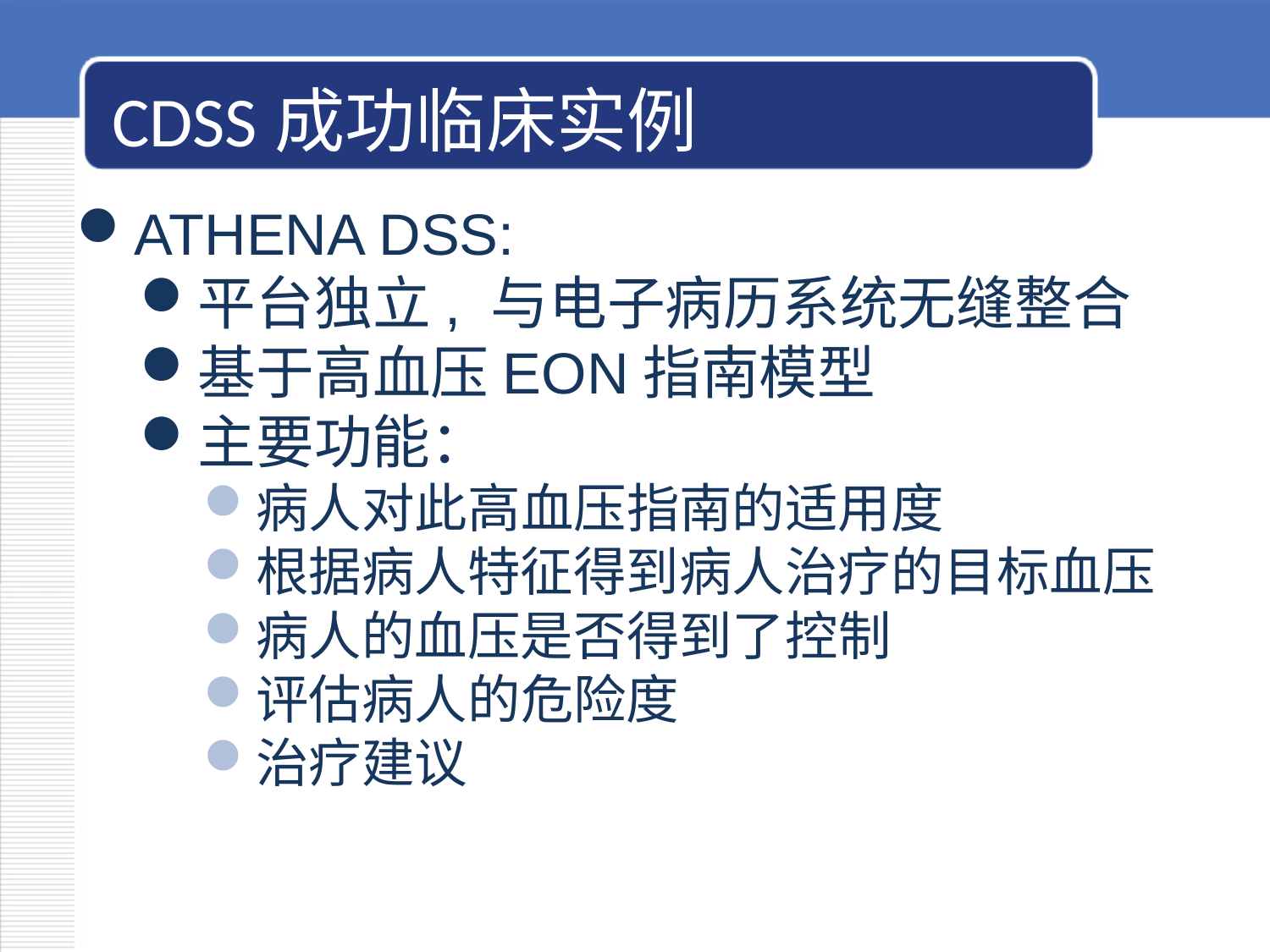

# CDSS成功临床实例
ATHENA DSS:
平台独立, 与电子病历系统无缝整合
基于高血压EON指南模型
主要功能：
病人对此高血压指南的适用度
根据病人特征得到病人治疗的目标血压
病人的血压是否得到了控制
评估病人的危险度
治疗建议